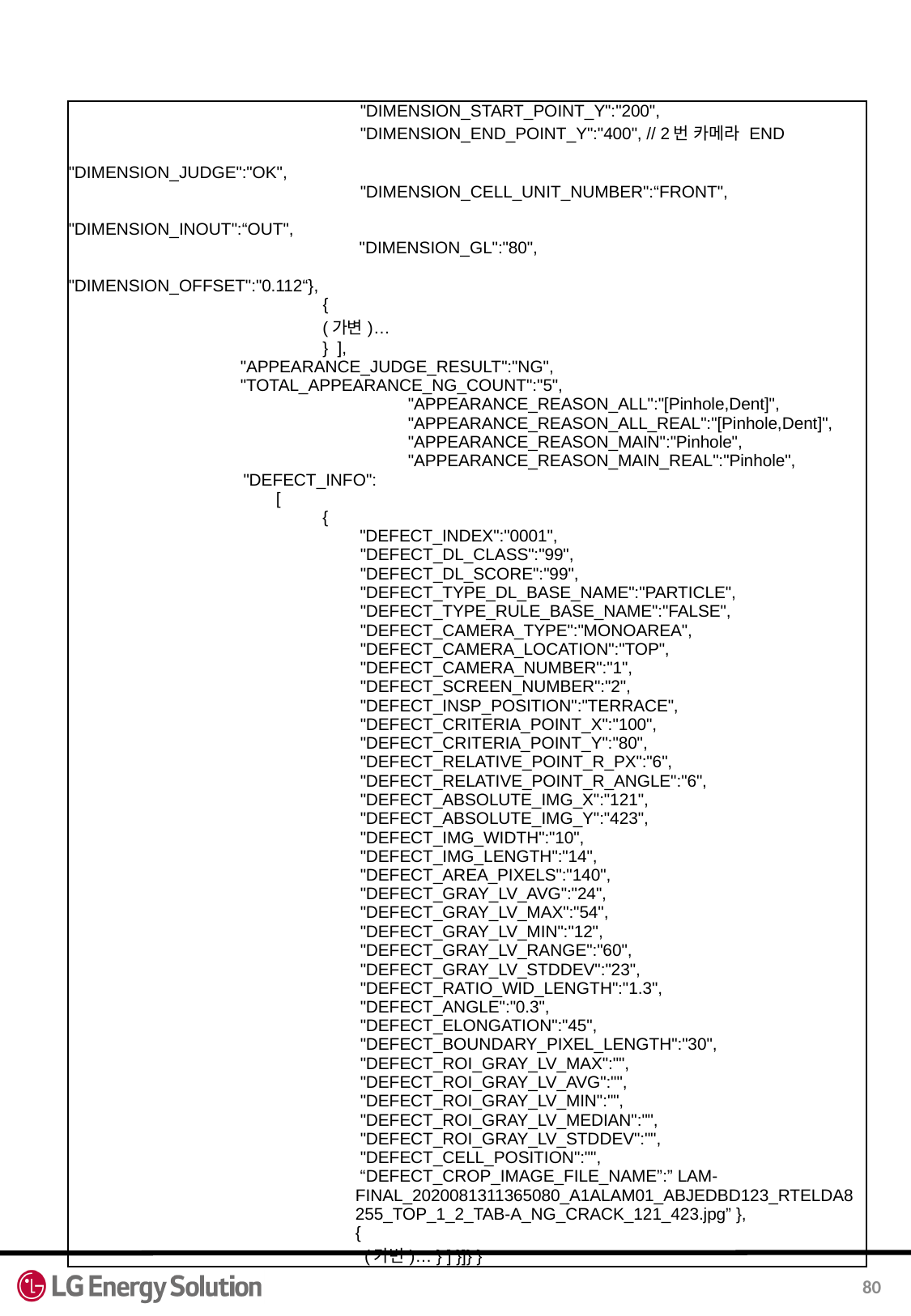

| "DIMENSION\_START\_POINT\_Y":"200", "DIMENSION\_END\_POINT\_Y":"400", // 2번 카메라 END "DIMENSION\_JUDGE":"OK", "DIMENSION\_CELL\_UNIT\_NUMBER":“FRONT", "DIMENSION\_INOUT":“OUT", "DIMENSION\_GL":"80", "DIMENSION\_OFFSET":"0.112“}, { (가변)… } ], "APPEARANCE\_JUDGE\_RESULT":"NG", "TOTAL\_APPEARANCE\_NG\_COUNT":"5", "APPEARANCE\_REASON\_ALL":"[Pinhole,Dent]", "APPEARANCE\_REASON\_ALL\_REAL":"[Pinhole,Dent]", "APPEARANCE\_REASON\_MAIN":"Pinhole", "APPEARANCE\_REASON\_MAIN\_REAL":"Pinhole", "DEFECT\_INFO": [ { "DEFECT\_INDEX":"0001", "DEFECT\_DL\_CLASS":"99", "DEFECT\_DL\_SCORE":"99", "DEFECT\_TYPE\_DL\_BASE\_NAME":"PARTICLE", "DEFECT\_TYPE\_RULE\_BASE\_NAME":"FALSE", "DEFECT\_CAMERA\_TYPE":"MONOAREA", "DEFECT\_CAMERA\_LOCATION":"TOP", "DEFECT\_CAMERA\_NUMBER":"1", "DEFECT\_SCREEN\_NUMBER":"2", "DEFECT\_INSP\_POSITION":"TERRACE", "DEFECT\_CRITERIA\_POINT\_X":"100", "DEFECT\_CRITERIA\_POINT\_Y":"80", "DEFECT\_RELATIVE\_POINT\_R\_PX":"6", "DEFECT\_RELATIVE\_POINT\_R\_ANGLE":"6", "DEFECT\_ABSOLUTE\_IMG\_X":"121", "DEFECT\_ABSOLUTE\_IMG\_Y":"423", "DEFECT\_IMG\_WIDTH":"10", "DEFECT\_IMG\_LENGTH":"14", "DEFECT\_AREA\_PIXELS":"140", "DEFECT\_GRAY\_LV\_AVG":"24", "DEFECT\_GRAY\_LV\_MAX":"54", "DEFECT\_GRAY\_LV\_MIN":"12", "DEFECT\_GRAY\_LV\_RANGE":"60", "DEFECT\_GRAY\_LV\_STDDEV":"23", "DEFECT\_RATIO\_WID\_LENGTH":"1.3", "DEFECT\_ANGLE":"0.3", "DEFECT\_ELONGATION":"45", "DEFECT\_BOUNDARY\_PIXEL\_LENGTH":"30", "DEFECT\_ROI\_GRAY\_LV\_MAX":"", "DEFECT\_ROI\_GRAY\_LV\_AVG":"", "DEFECT\_ROI\_GRAY\_LV\_MIN":"", "DEFECT\_ROI\_GRAY\_LV\_MEDIAN":"", "DEFECT\_ROI\_GRAY\_LV\_STDDEV":"", "DEFECT\_CELL\_POSITION":"", “DEFECT\_CROP\_IMAGE\_FILE\_NAME”:” LAM- FINAL\_2020081311365080\_A1ALAM01\_ABJEDBD123\_RTELDA8 255\_TOP\_1\_2\_TAB-A\_NG\_CRACK\_121\_423.jpg” }, { (가변)… } ] }]} } |
| --- |
80